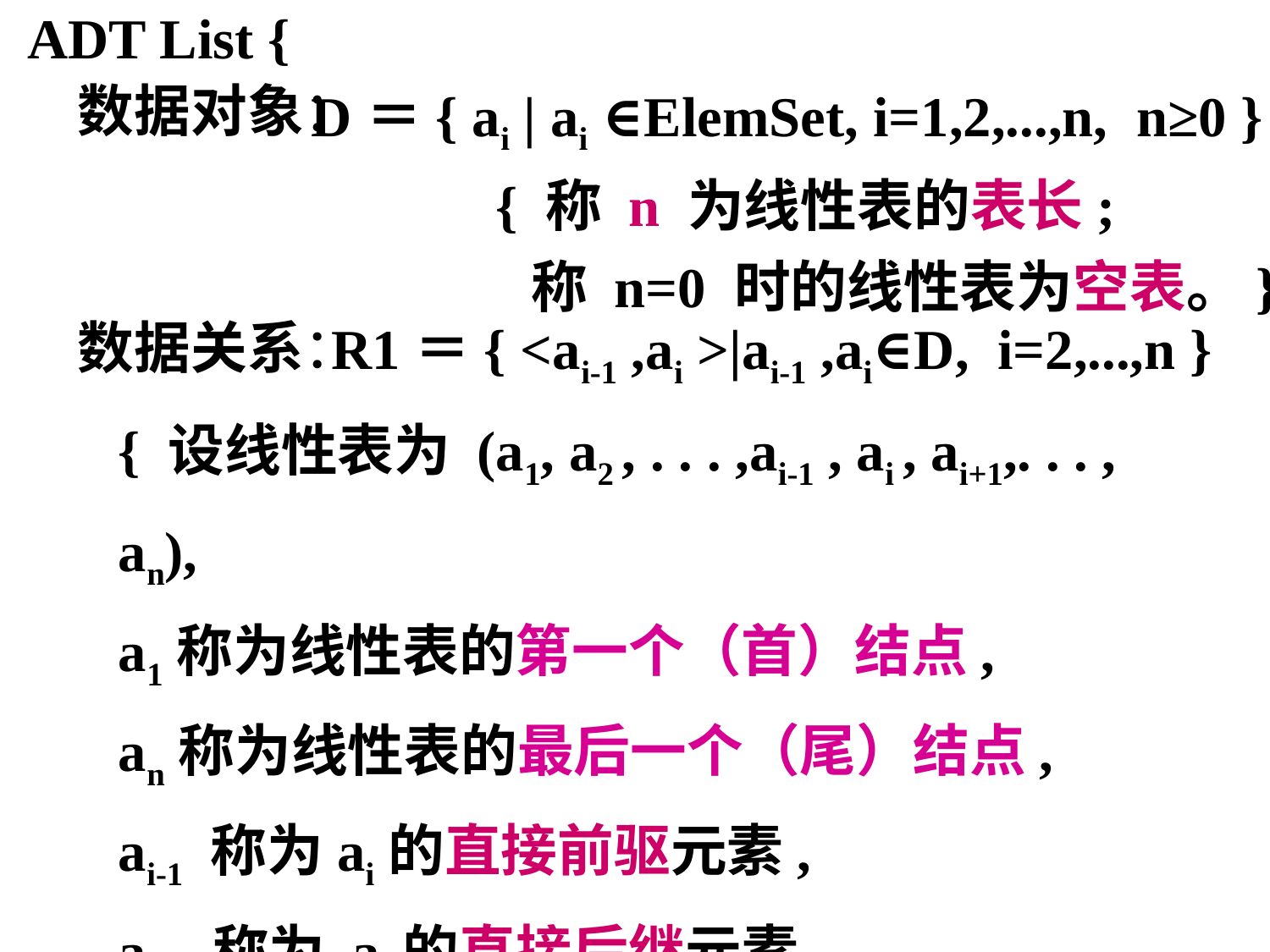

ADT List {
D＝{ ai | ai ∈ElemSet, i=1,2,...,n,  n≥0 }
             { 称 n 为线性表的表长;
                称 n=0 时的线性表为空表。}
数据对象：
数据关系：
R1＝{ <ai-1 ,ai >|ai-1 ,ai∈D,  i=2,...,n }
{ 设线性表为 (a1, a2 , . . . ,ai-1 , ai , ai+1,. . . , an),
a1称为线性表的第一个（首）结点,
an称为线性表的最后一个（尾）结点,
ai-1 称为ai的直接前驱元素,
ai+1 称为 ai的直接后继元素，
称 i 为 ai 在线性表中的位序。}